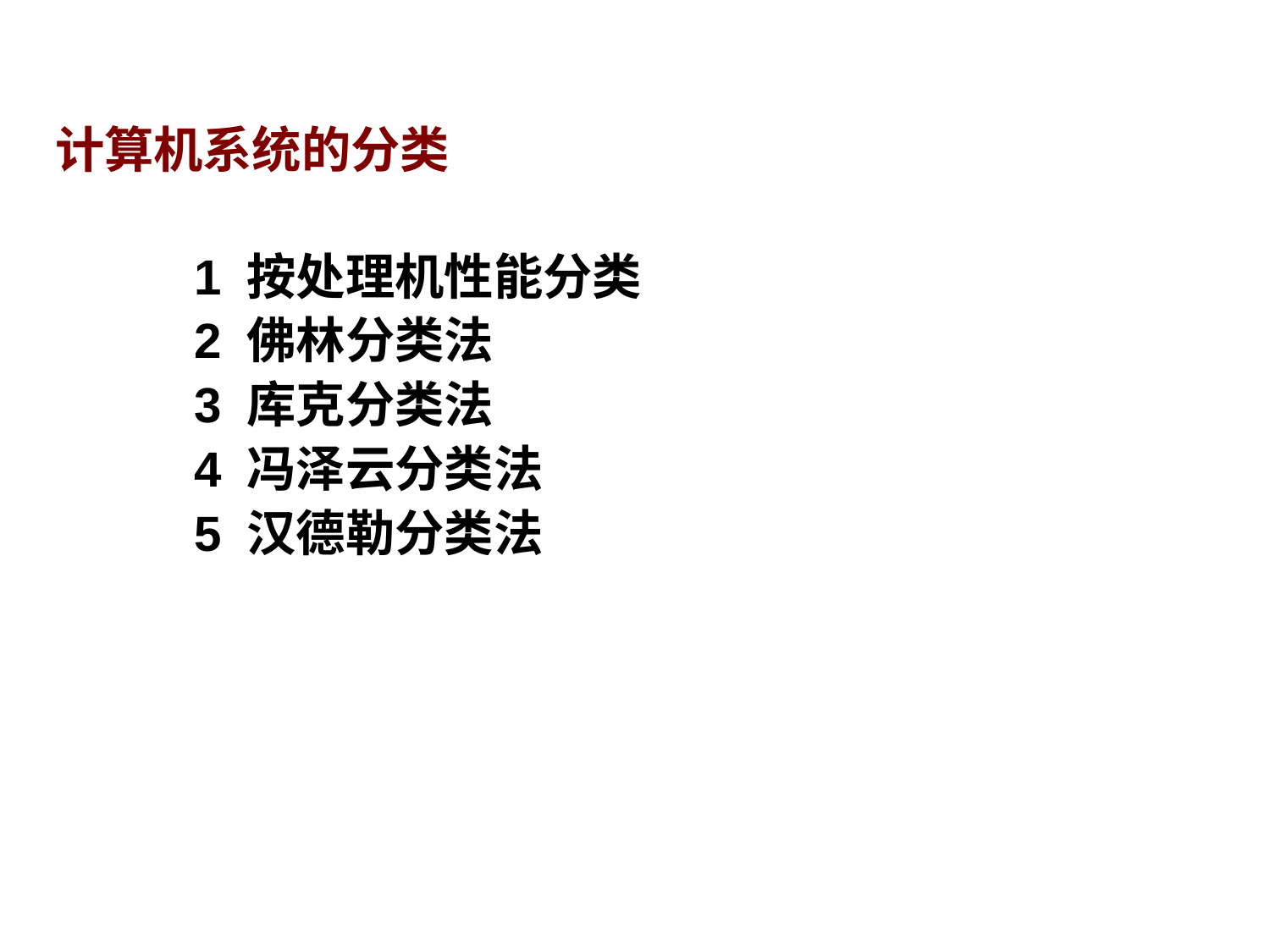

# 计算机系统的分类
1 按处理机性能分类
2 佛林分类法
3 库克分类法
4 冯泽云分类法
5 汉德勒分类法